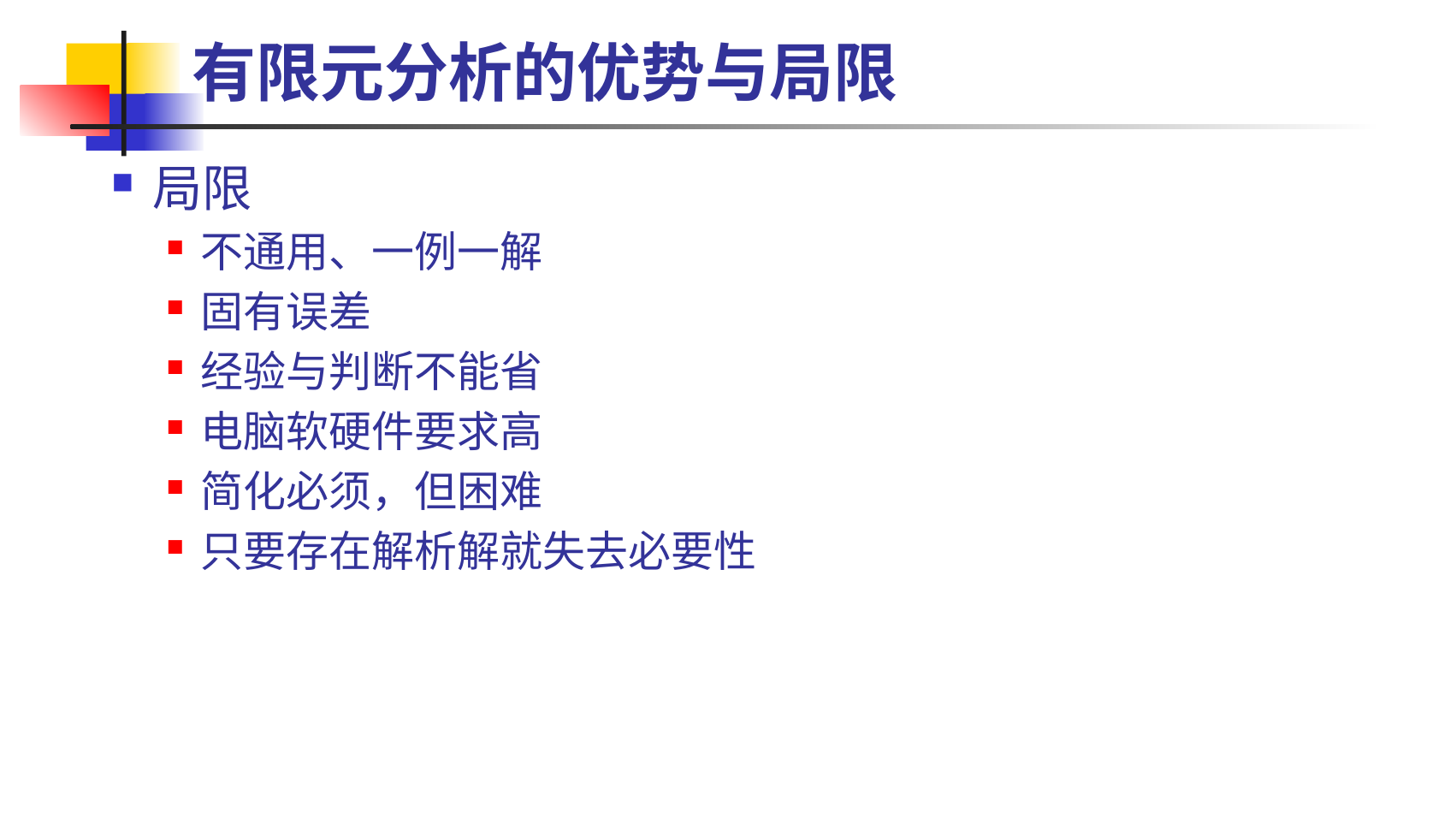

# 有限元分析的优势与局限
局限
不通用、一例一解
固有误差
经验与判断不能省
电脑软硬件要求高
简化必须，但困难
只要存在解析解就失去必要性